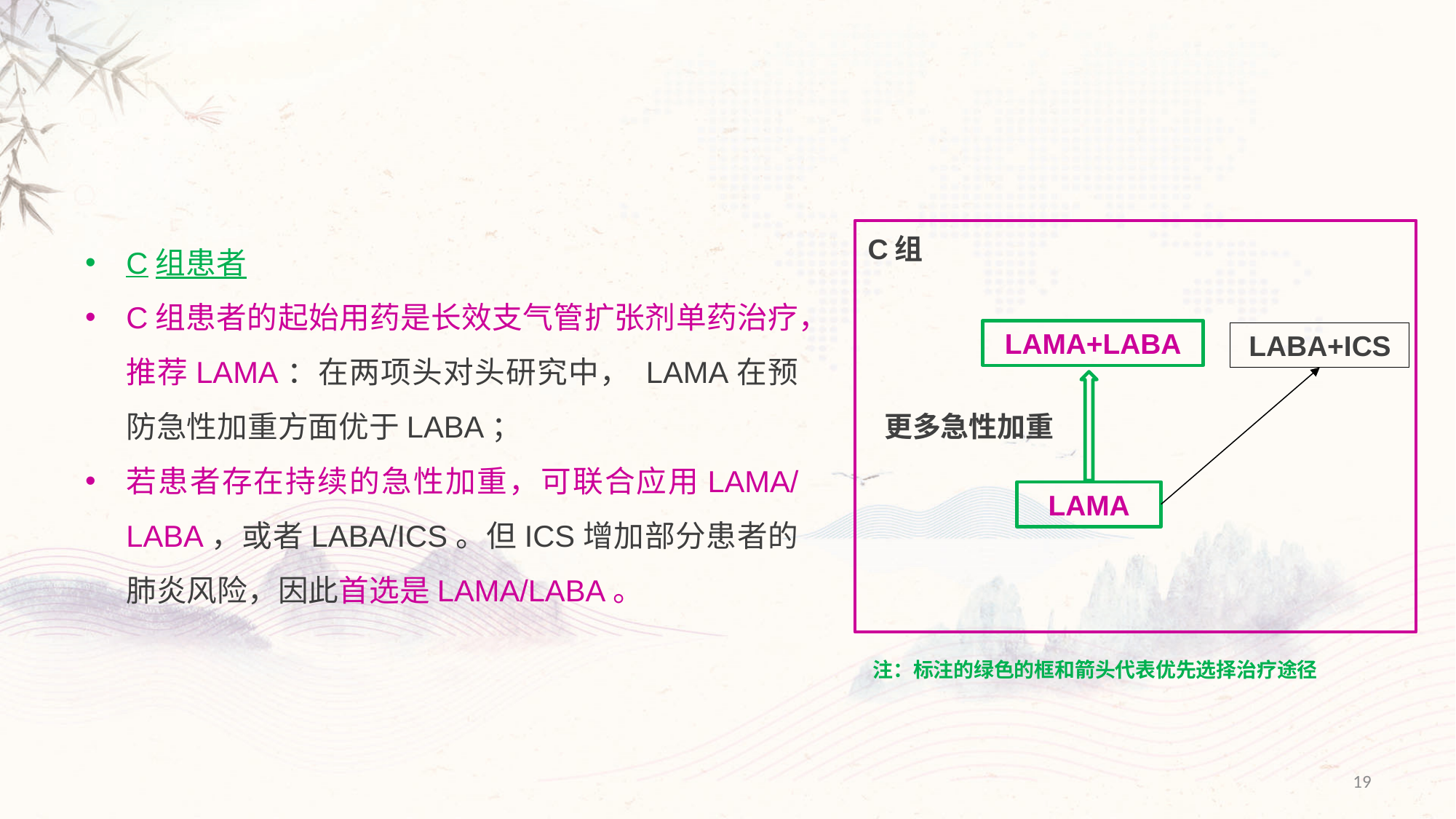

C组患者
C组患者的起始用药是长效支气管扩张剂单药治疗，推荐LAMA：在两项头对头研究中， LAMA在预防急性加重方面优于LABA；
若患者存在持续的急性加重，可联合应用LAMA/LABA，或者LABA/ICS。但ICS增加部分患者的肺炎风险，因此首选是LAMA/LABA。

C组
LAMA+LABA
LABA+ICS

更多急性加重
LAMA
注：标注的绿色的框和箭头代表优先选择治疗途径
19